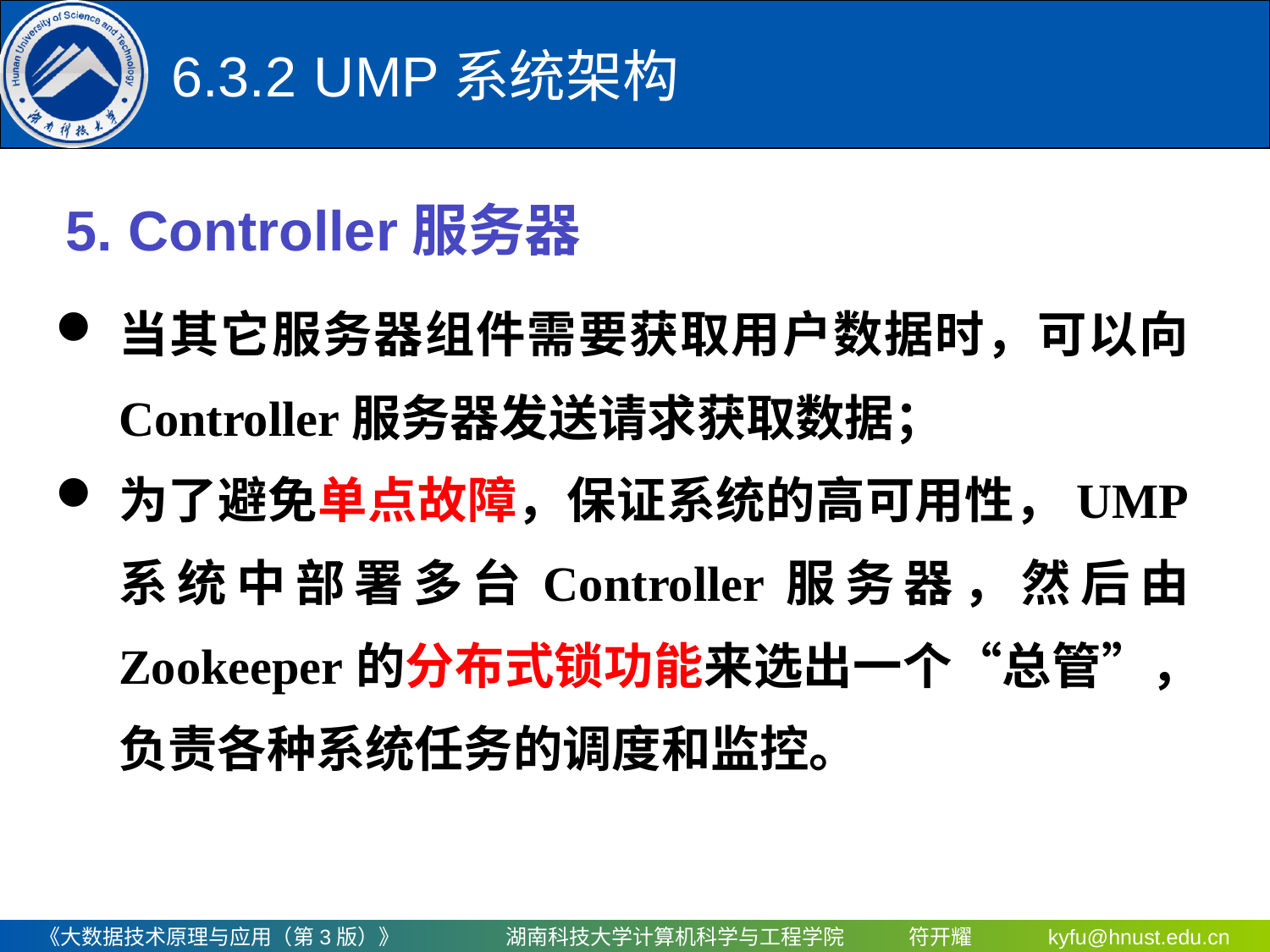

# 6.3.2	 UMP系统架构
5. Controller服务器
当其它服务器组件需要获取用户数据时，可以向Controller服务器发送请求获取数据；
为了避免单点故障，保证系统的高可用性，UMP系统中部署多台Controller服务器，然后由Zookeeper的分布式锁功能来选出一个“总管”，负责各种系统任务的调度和监控。